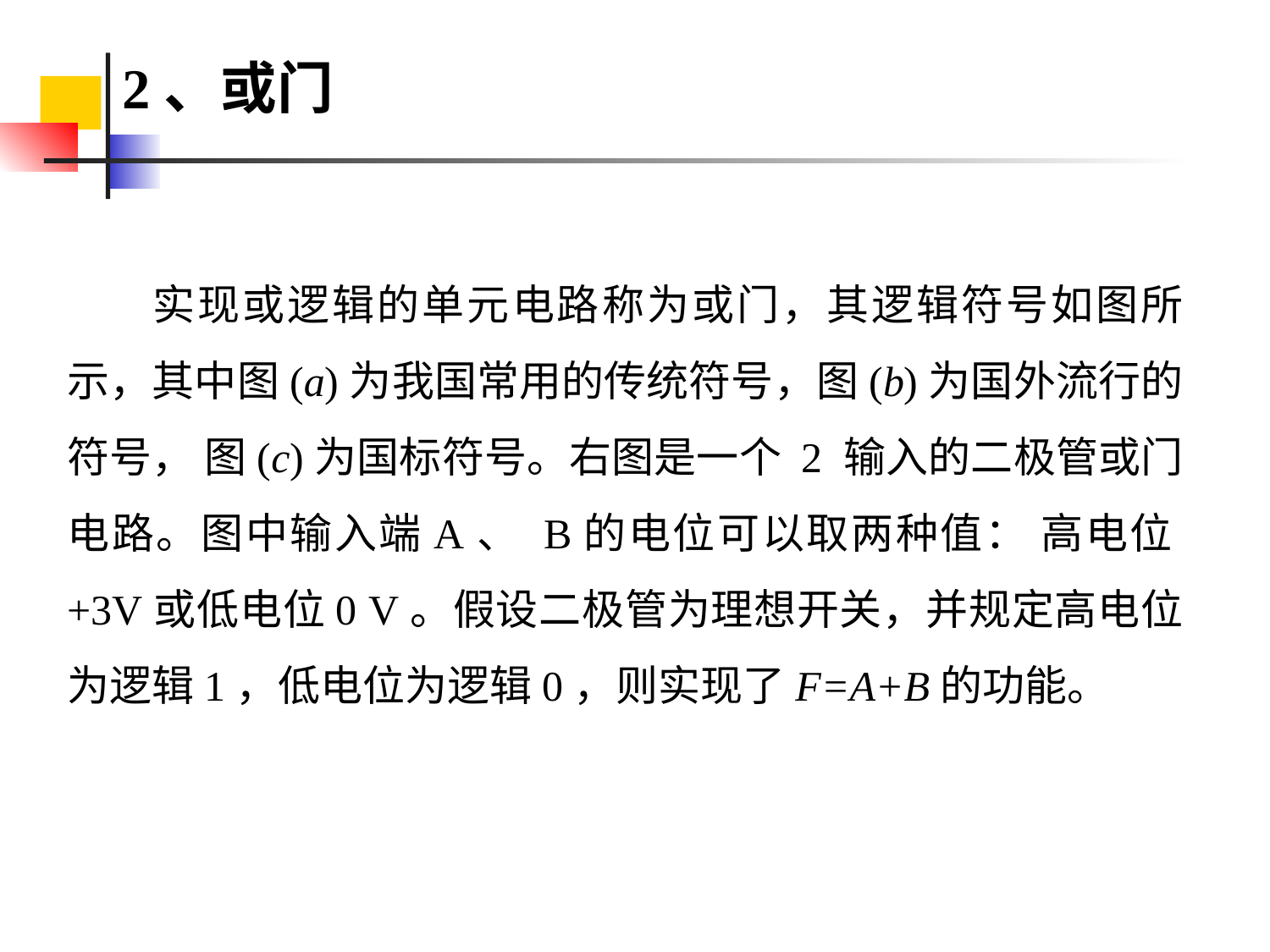

2、或门

      实现或逻辑的单元电路称为或门，其逻辑符号如图所示，其中图(a)为我国常用的传统符号，图(b)为国外流行的符号， 图(c)为国标符号。右图是一个 2 输入的二极管或门电路。图中输入端A、 B的电位可以取两种值： 高电位+3V或低电位0 V。假设二极管为理想开关，并规定高电位为逻辑1，低电位为逻辑0，则实现了F=A+B的功能。